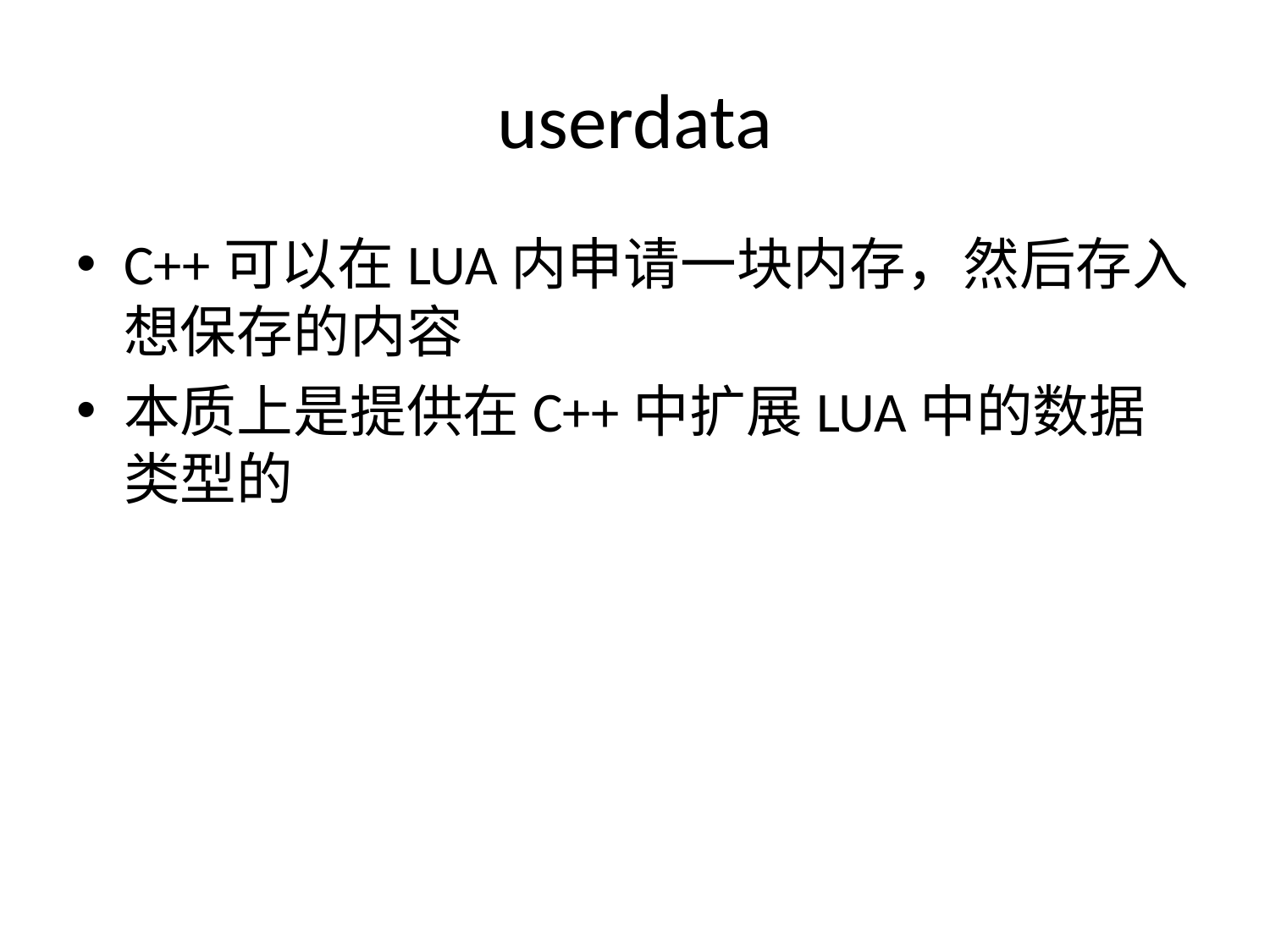

# userdata
C++可以在LUA内申请一块内存，然后存入想保存的内容
本质上是提供在C++中扩展LUA中的数据类型的